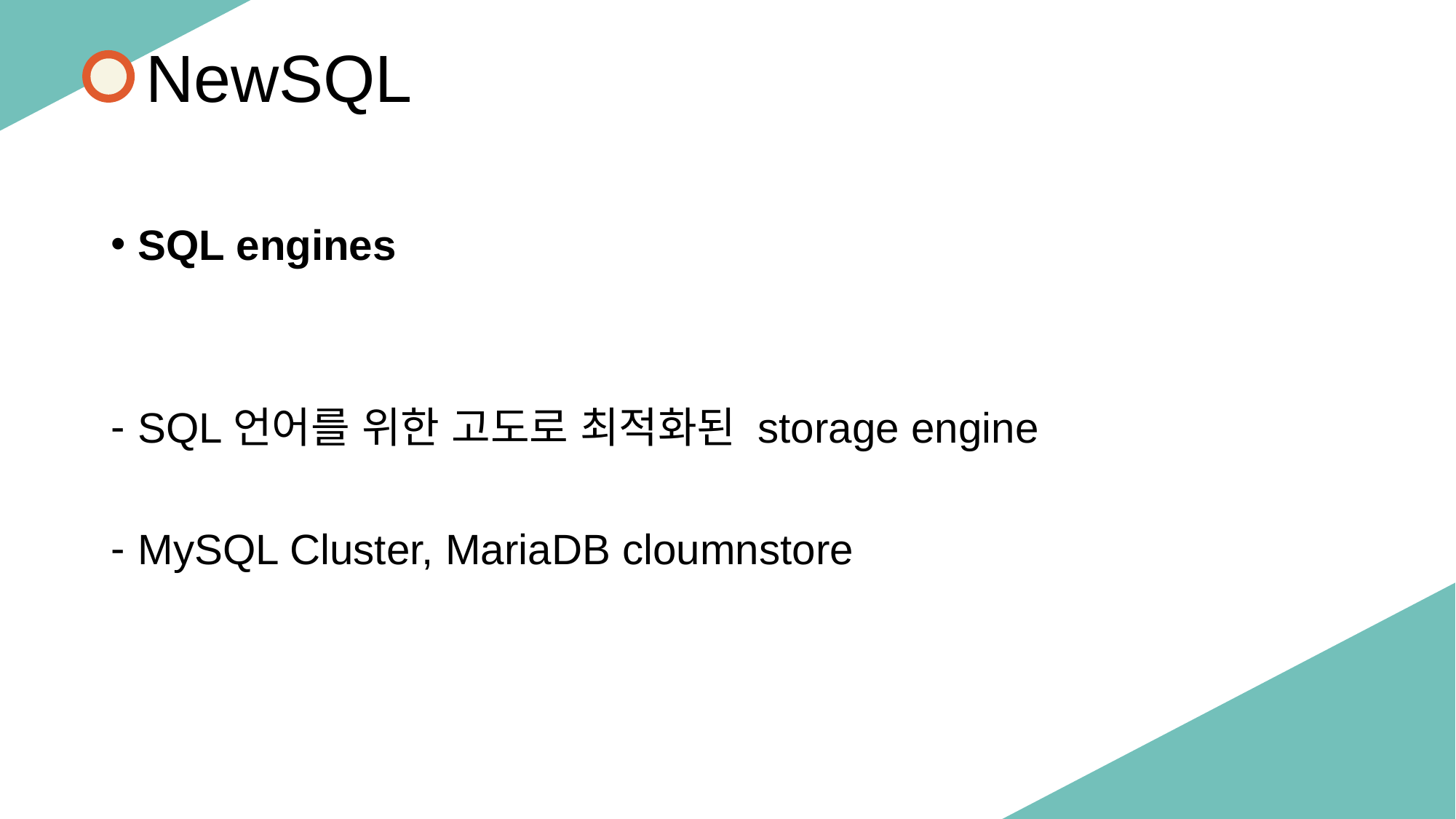

NewSQL

SQL engines

SQL언어를 위한 고도로 최적화된 storage engine

MySQL Cluster, MariaDB cloumnstore